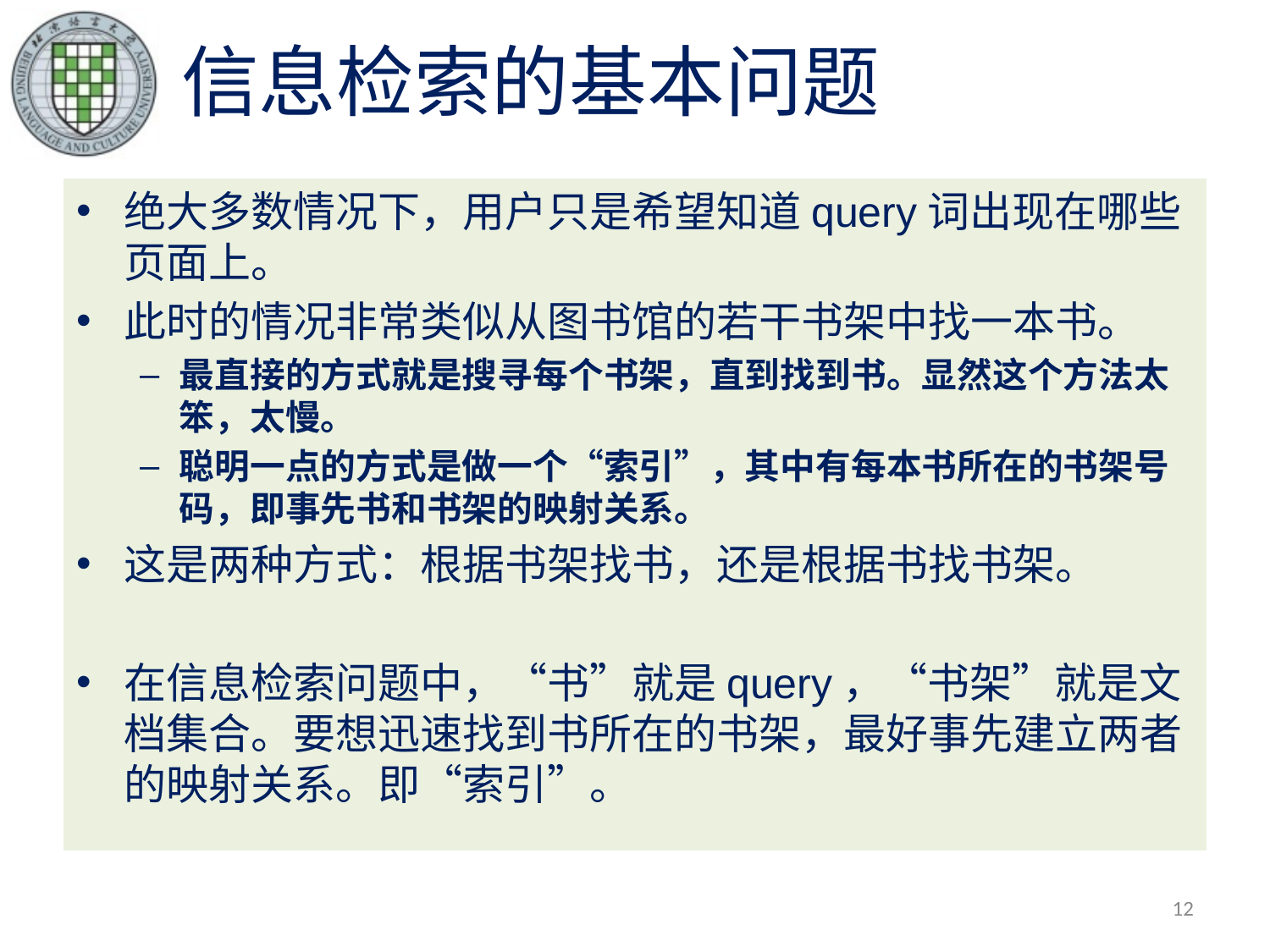

# 信息检索的基本问题
绝大多数情况下，用户只是希望知道query词出现在哪些页面上。
此时的情况非常类似从图书馆的若干书架中找一本书。
最直接的方式就是搜寻每个书架，直到找到书。显然这个方法太笨，太慢。
聪明一点的方式是做一个“索引”，其中有每本书所在的书架号码，即事先书和书架的映射关系。
这是两种方式：根据书架找书，还是根据书找书架。

在信息检索问题中，“书”就是query，“书架”就是文档集合。要想迅速找到书所在的书架，最好事先建立两者的映射关系。即“索引”。

12